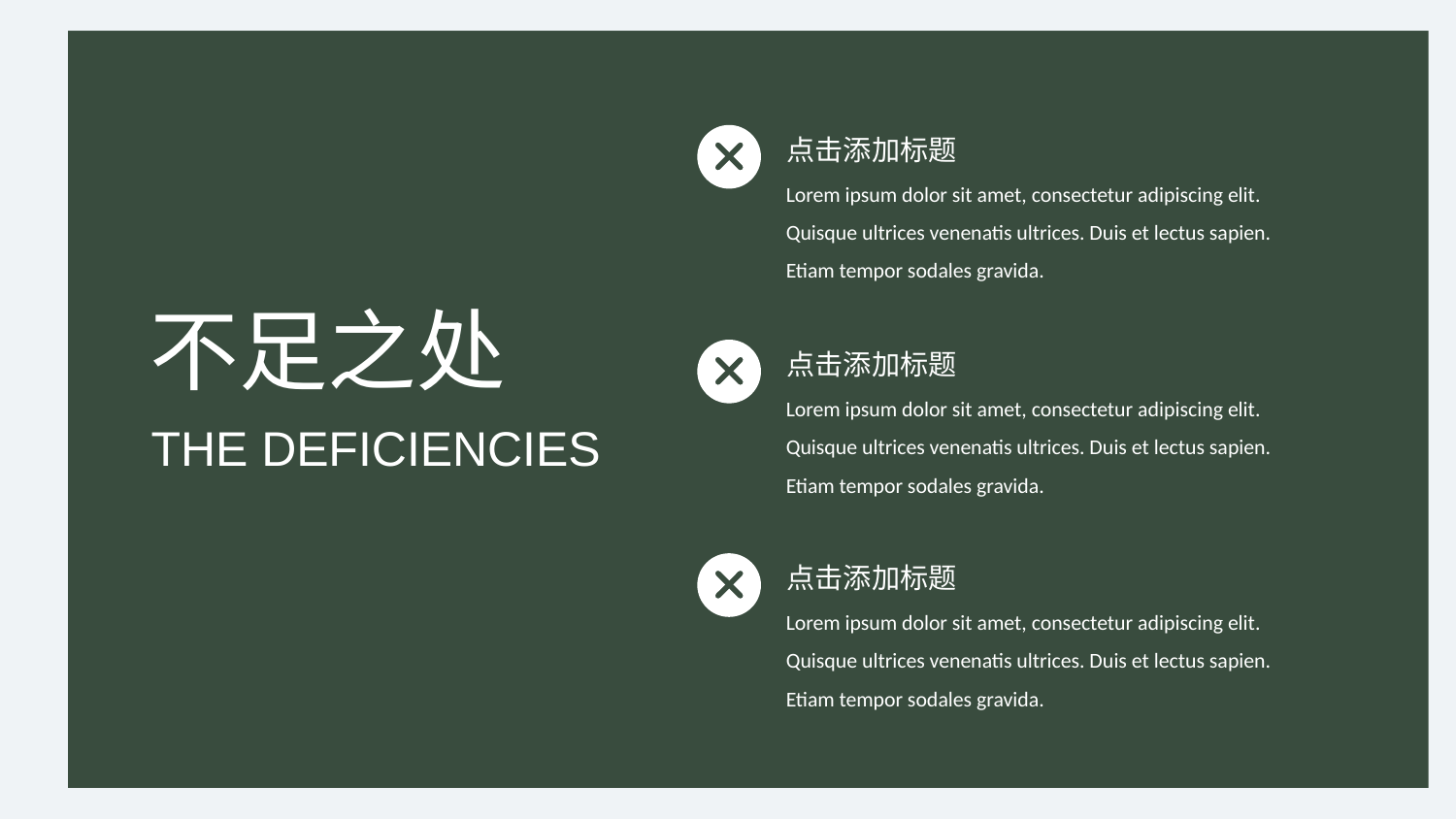

点击添加标题
Lorem ipsum dolor sit amet, consectetur adipiscing elit. Quisque ultrices venenatis ultrices. Duis et lectus sapien. Etiam tempor sodales gravida.
不足之处
THE DEFICIENCIES

点击添加标题
Lorem ipsum dolor sit amet, consectetur adipiscing elit. Quisque ultrices venenatis ultrices. Duis et lectus sapien. Etiam tempor sodales gravida.

点击添加标题
Lorem ipsum dolor sit amet, consectetur adipiscing elit. Quisque ultrices venenatis ultrices. Duis et lectus sapien. Etiam tempor sodales gravida.